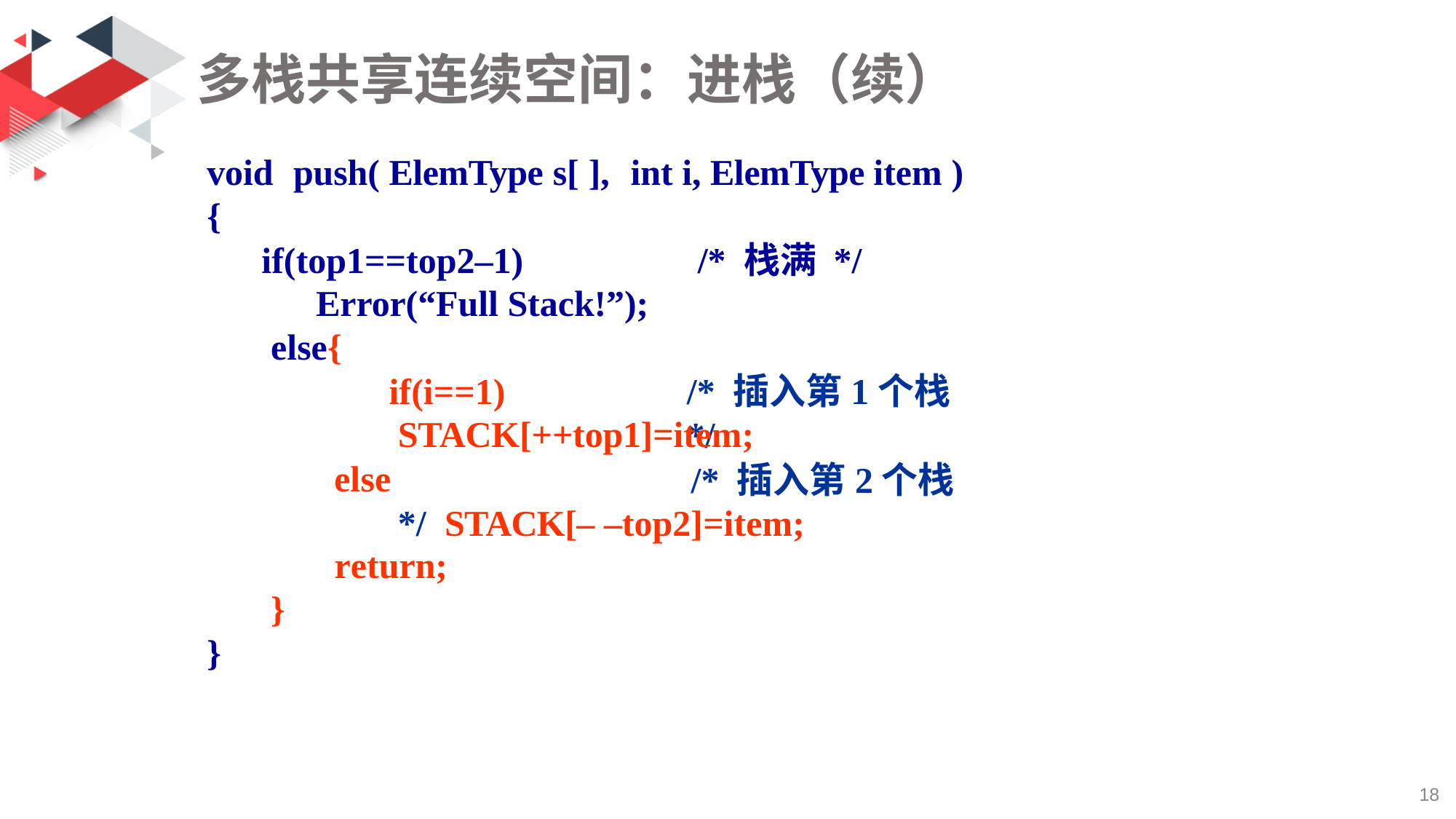

# 多栈共享连续空间：进栈（续）
void	push( ElemType s[ ],	int i, ElemType item )
{
if(top1==top2–1)	/* 栈满 */
Error(“Full Stack!”);  else{
if(i==1)
/* 插入第1个栈 */
STACK[++top1]=item;
/* 插入第2个栈 */  STACK[– –top2]=item;
else
return;
}
}
18